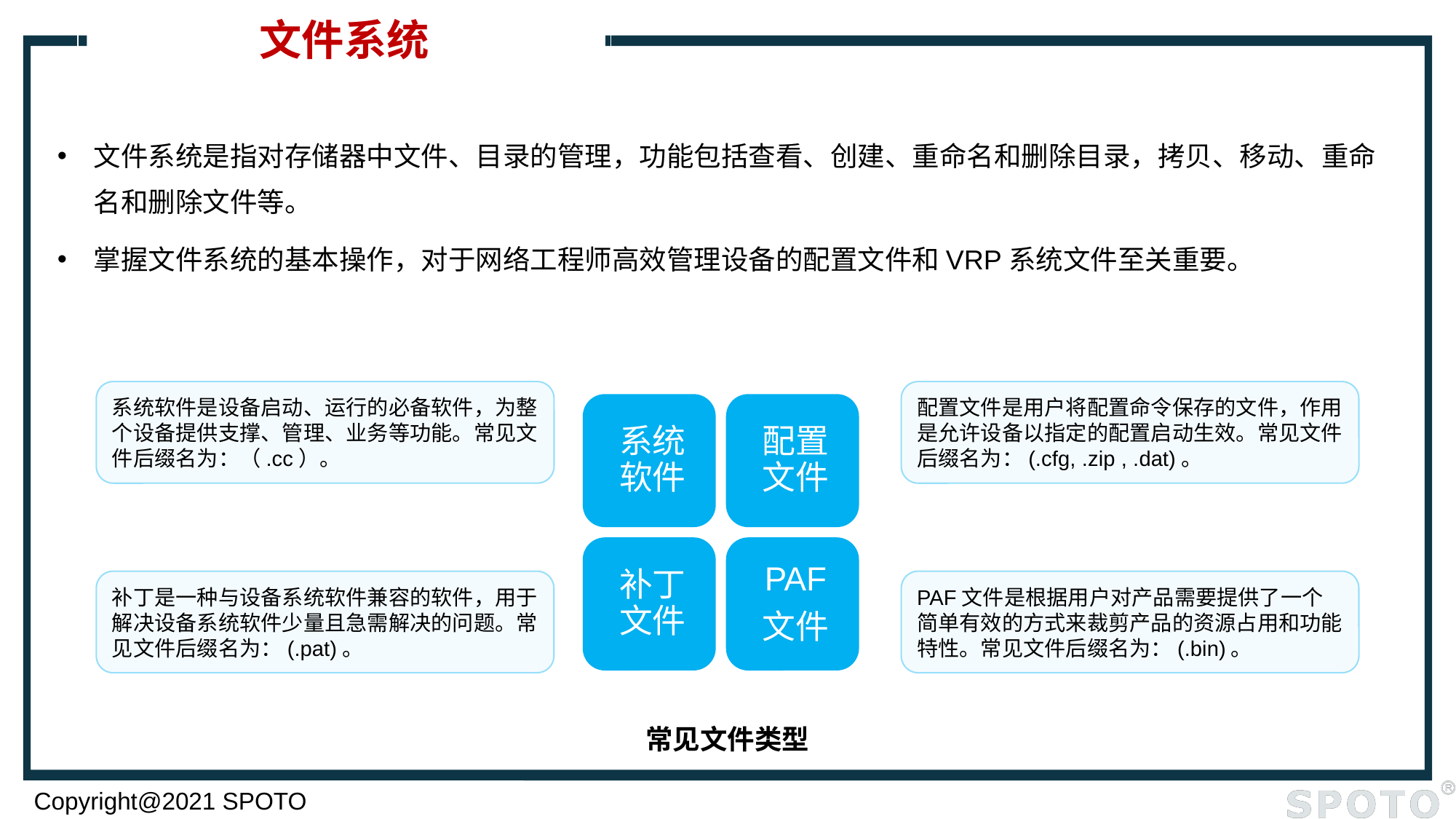

# 文件系统
文件系统是指对存储器中文件、目录的管理，功能包括查看、创建、重命名和删除目录，拷贝、移动、重命名和删除文件等。
掌握文件系统的基本操作，对于网络工程师高效管理设备的配置文件和VRP系统文件至关重要。
系统软件
配置文件
补丁文件
PAF
文件
系统软件是设备启动、运行的必备软件，为整个设备提供支撑、管理、业务等功能。常见文件后缀名为：（.cc）。
配置文件是用户将配置命令保存的文件，作用是允许设备以指定的配置启动生效。常见文件后缀名为：(.cfg, .zip , .dat)。
补丁是一种与设备系统软件兼容的软件，用于解决设备系统软件少量且急需解决的问题。常见文件后缀名为：(.pat)。
PAF文件是根据用户对产品需要提供了一个简单有效的方式来裁剪产品的资源占用和功能特性。常见文件后缀名为：(.bin)。
常见文件类型